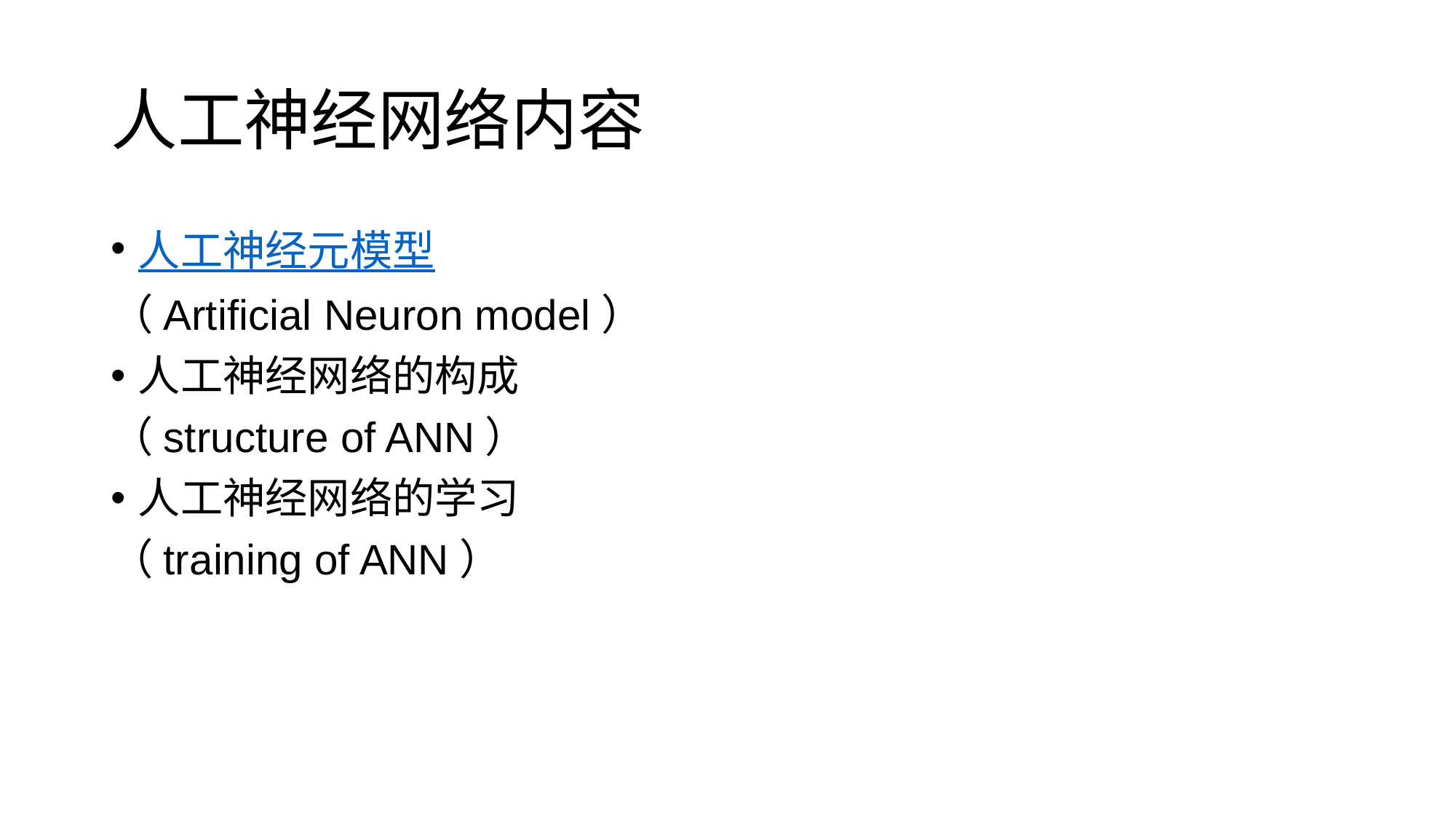

# 人工神经网络内容
人工神经元模型
（Artificial Neuron model）
人工神经网络的构成
（structure of ANN）
人工神经网络的学习
（training of ANN）